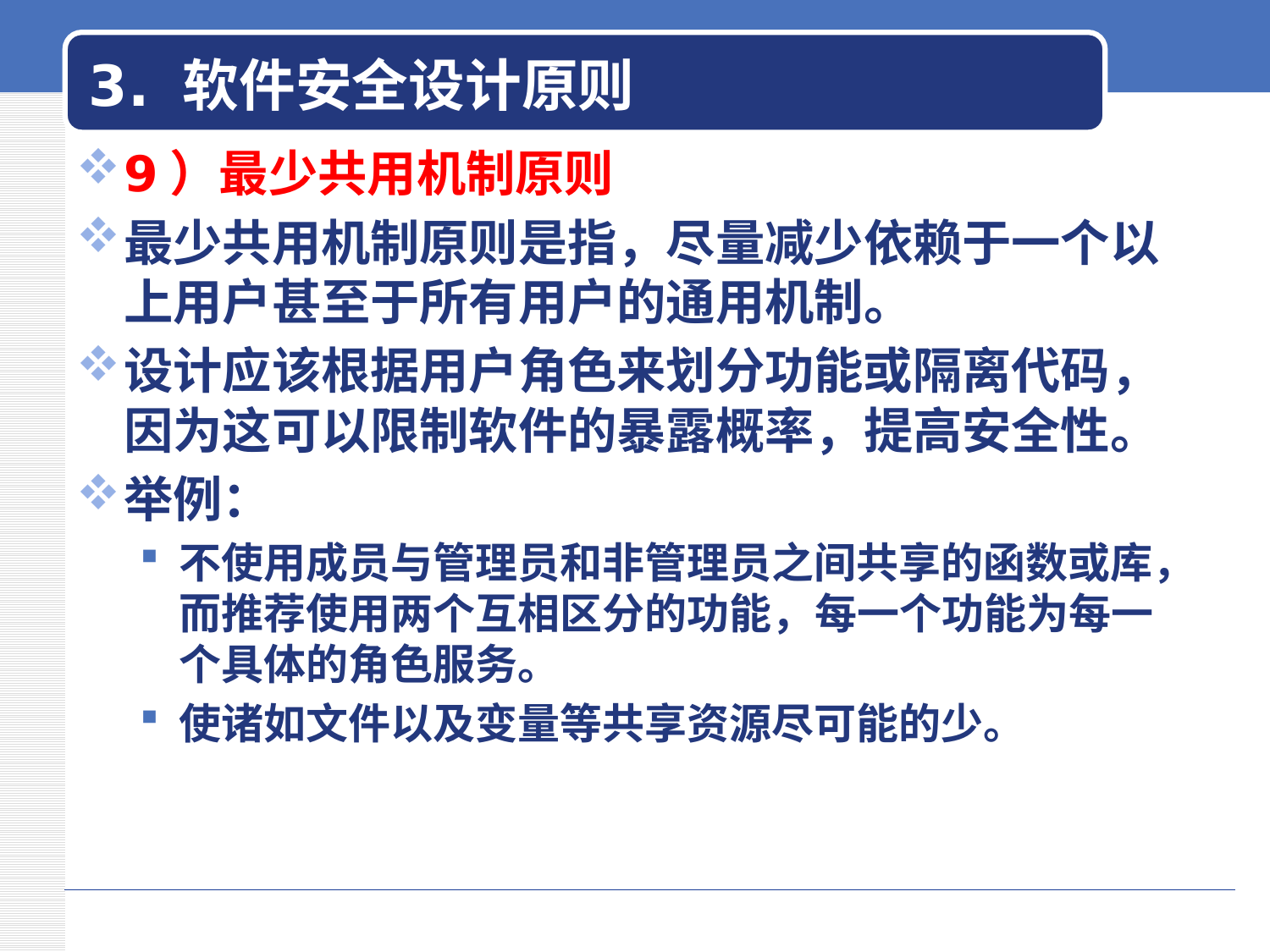

# 3. 软件安全设计原则
9）最少共用机制原则
最少共用机制原则是指，尽量减少依赖于一个以上用户甚至于所有用户的通用机制。
设计应该根据用户角色来划分功能或隔离代码，因为这可以限制软件的暴露概率，提高安全性。
举例：
不使用成员与管理员和非管理员之间共享的函数或库，而推荐使用两个互相区分的功能，每一个功能为每一个具体的角色服务。
使诸如文件以及变量等共享资源尽可能的少。